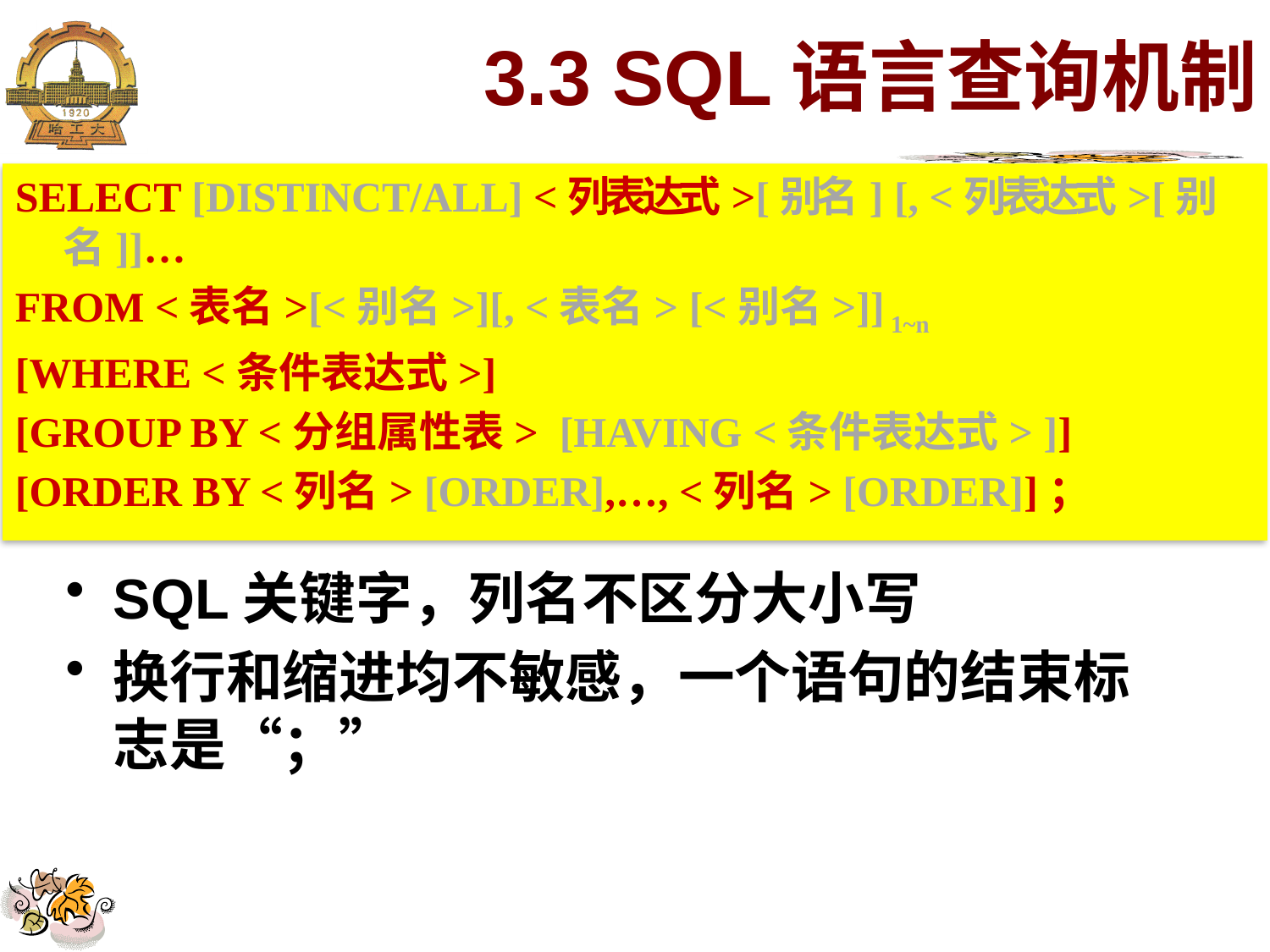

# 3.3 SQL语言查询机制
SELECT [DISTINCT/ALL] <列表达式>[别名] [, <列表达式>[别名]]…
FROM <表名>[<别名>][, <表名> [<别名>]] 1~n
[WHERE <条件表达式>]
[GROUP BY <分组属性表>  [HAVING <条件表达式> ]]
[ORDER BY <列名> [ORDER],…, <列名> [ORDER]]；
SQL关键字，列名不区分大小写
换行和缩进均不敏感，一个语句的结束标志是“；”